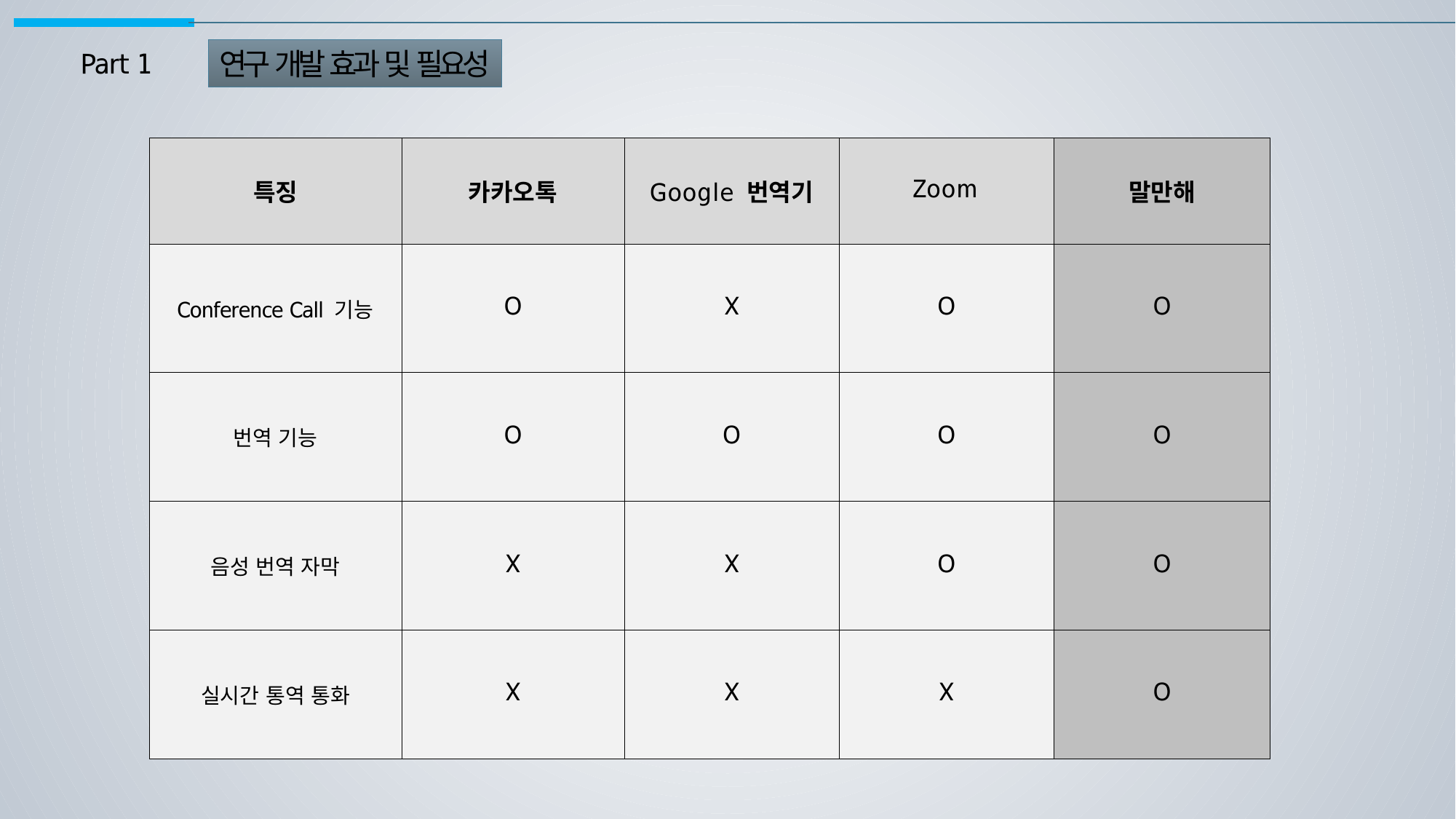

연구  개발  효과  및  필요성
Part 1
| 특징 | 카카오톡 | Google 번역기 | Zoom | 말만해 |
| --- | --- | --- | --- | --- |
| Conference Call 기능 | O | X | O | O |
| 번역 기능 | O | O | O | O |
| 음성 번역 자막 | X | X | O | O |
| 실시간 통역 통화 | X | X | X | O |